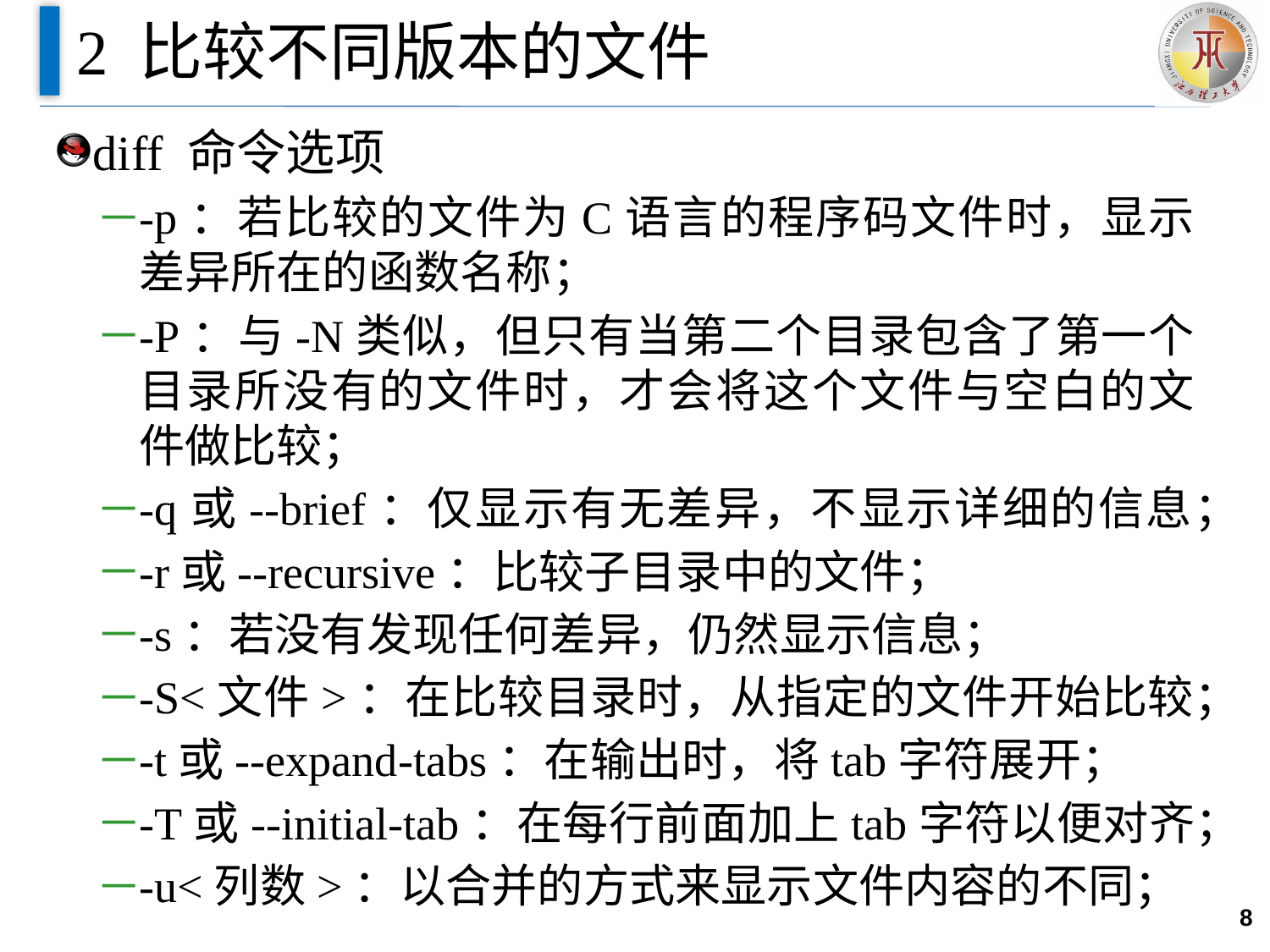

# 2 比较不同版本的文件
diff 命令选项
-p：若比较的文件为C语言的程序码文件时，显示差异所在的函数名称；
-P：与-N类似，但只有当第二个目录包含了第一个目录所没有的文件时，才会将这个文件与空白的文件做比较；
-q或--brief：仅显示有无差异，不显示详细的信息；
-r或--recursive：比较子目录中的文件；
-s：若没有发现任何差异，仍然显示信息；
-S<文件>：在比较目录时，从指定的文件开始比较；
-t或--expand-tabs：在输出时，将tab字符展开；
-T或--initial-tab：在每行前面加上tab字符以便对齐；
-u<列数>：以合并的方式来显示文件内容的不同；
8